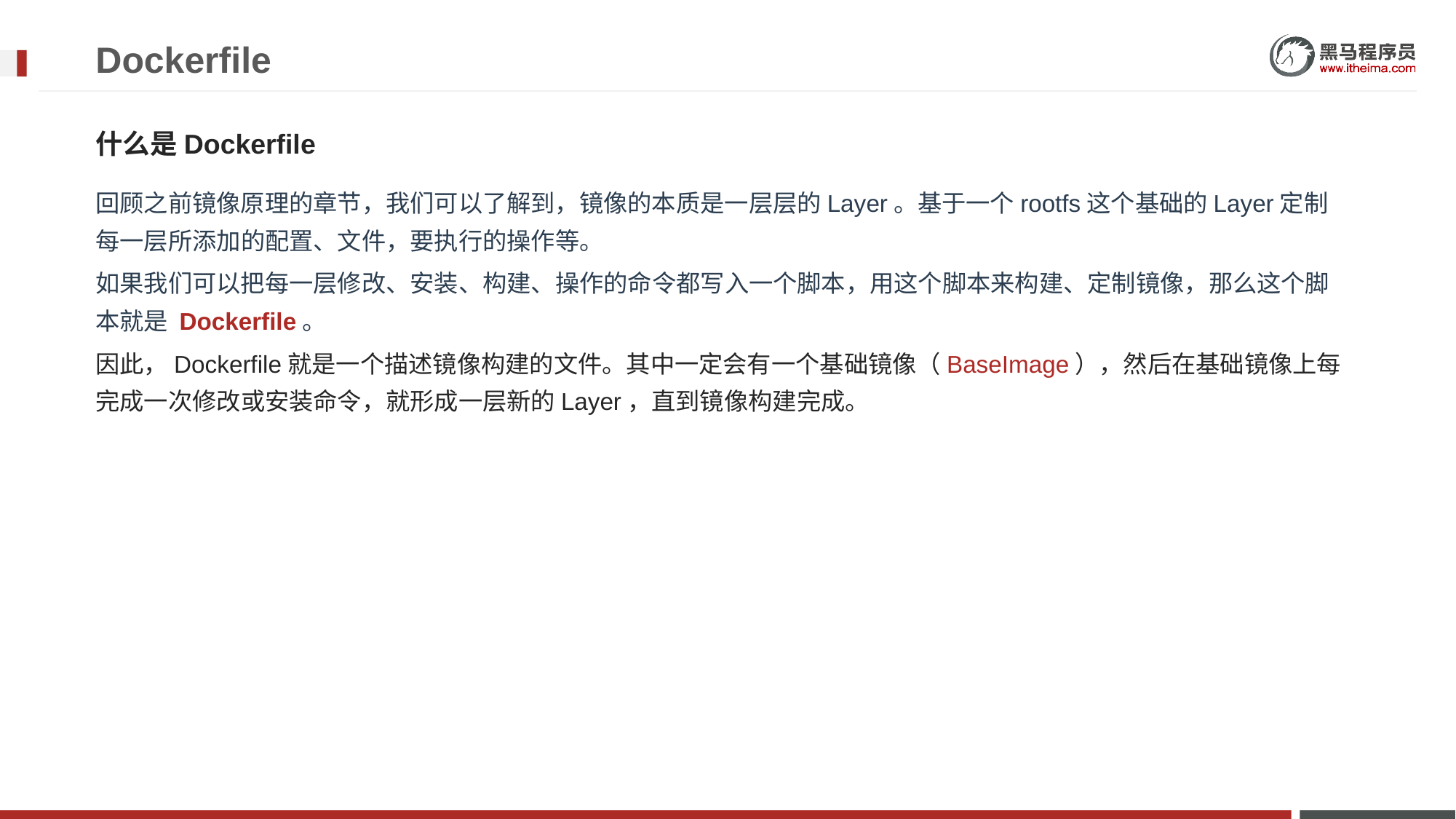

# Dockerfile
什么是Dockerfile
回顾之前镜像原理的章节，我们可以了解到，镜像的本质是一层层的Layer。基于一个rootfs这个基础的Layer定制每一层所添加的配置、文件，要执行的操作等。
如果我们可以把每一层修改、安装、构建、操作的命令都写入一个脚本，用这个脚本来构建、定制镜像，那么这个脚本就是 Dockerfile。
因此，Dockerfile就是一个描述镜像构建的文件。其中一定会有一个基础镜像（BaseImage），然后在基础镜像上每完成一次修改或安装命令，就形成一层新的Layer，直到镜像构建完成。